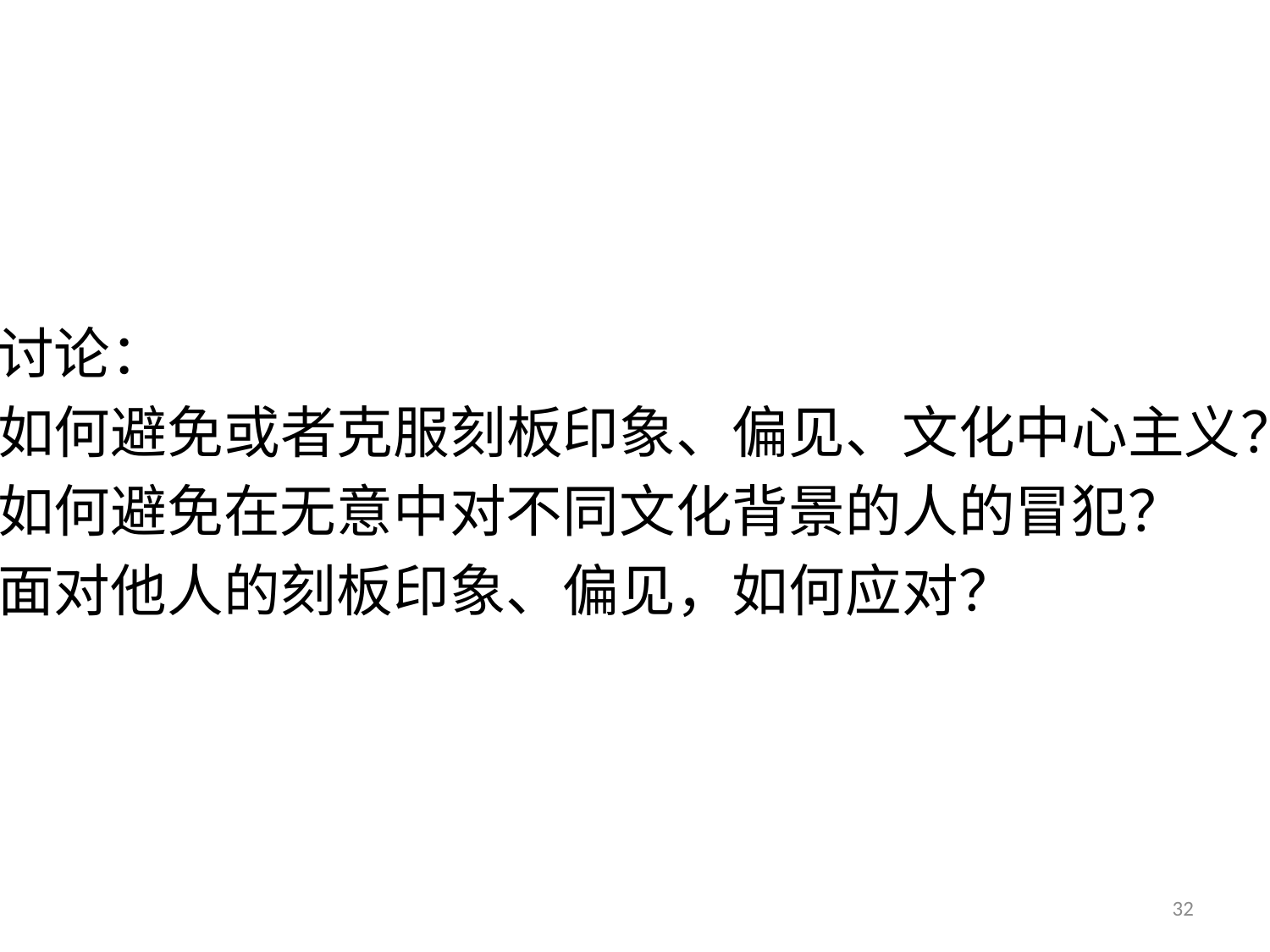

讨论：
如何避免或者克服刻板印象、偏见、文化中心主义？
如何避免在无意中对不同文化背景的人的冒犯？
面对他人的刻板印象、偏见，如何应对？
32